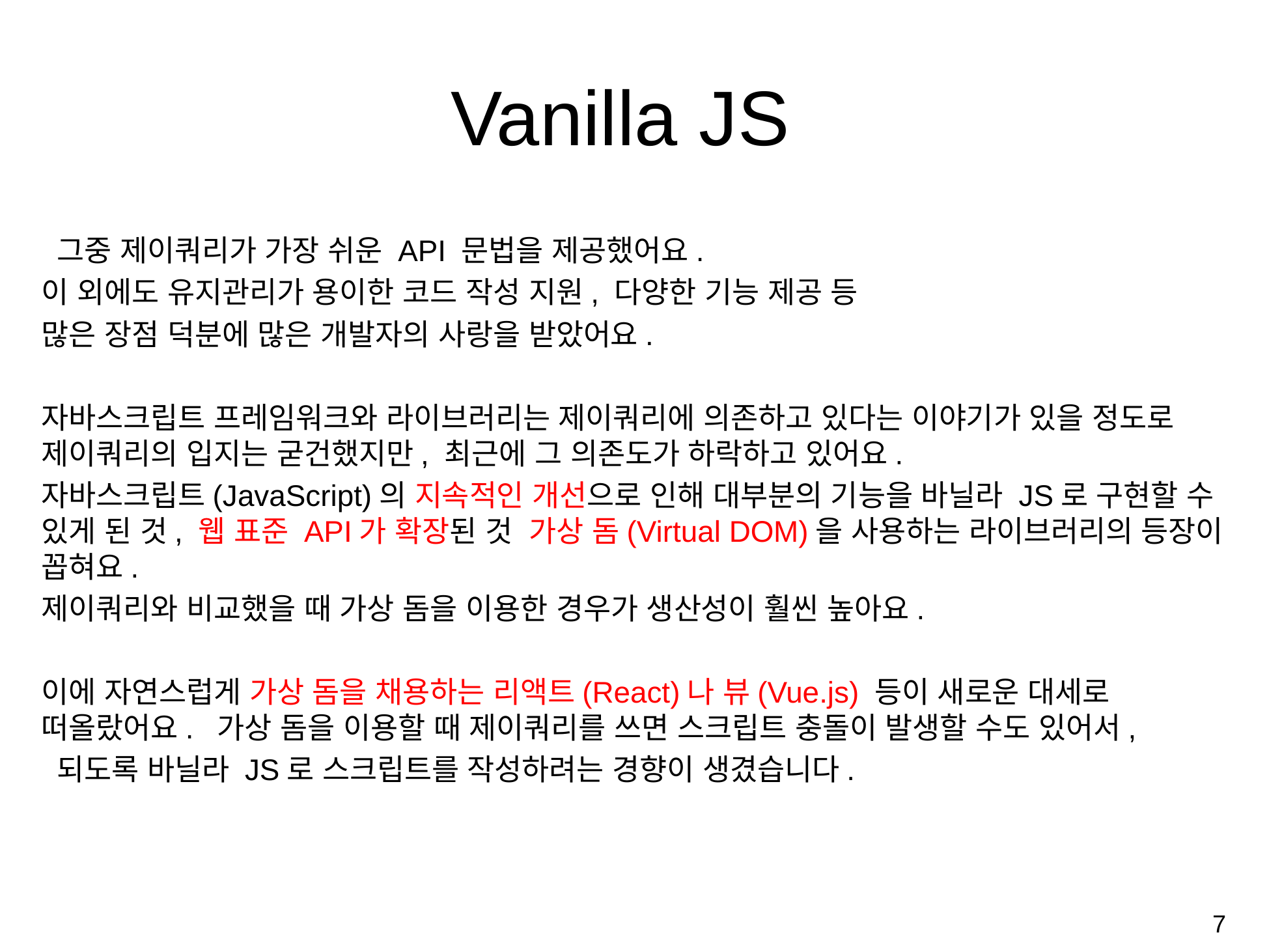

# Vanilla JS

 그중 제이쿼리가 가장 쉬운 API 문법을 제공했어요.
이 외에도 유지관리가 용이한 코드 작성 지원, 다양한 기능 제공 등
많은 장점 덕분에 많은 개발자의 사랑을 받았어요.

자바스크립트 프레임워크와 라이브러리는 제이쿼리에 의존하고 있다는 이야기가 있을 정도로 제이쿼리의 입지는 굳건했지만, 최근에 그 의존도가 하락하고 있어요.
자바스크립트(JavaScript)의 지속적인 개선으로 인해 대부분의 기능을 바닐라 JS로 구현할 수 있게 된 것, 웹 표준 API가 확장된 것  가상 돔(Virtual DOM)을 사용하는 라이브러리의 등장이 꼽혀요.
제이쿼리와 비교했을 때 가상 돔을 이용한 경우가 생산성이 훨씬 높아요.

이에 자연스럽게 가상 돔을 채용하는 리액트(React)나 뷰(Vue.js) 등이 새로운 대세로 떠올랐어요.  가상 돔을 이용할 때 제이쿼리를 쓰면 스크립트 충돌이 발생할 수도 있어서,
 되도록 바닐라 JS로 스크립트를 작성하려는 경향이 생겼습니다.

7